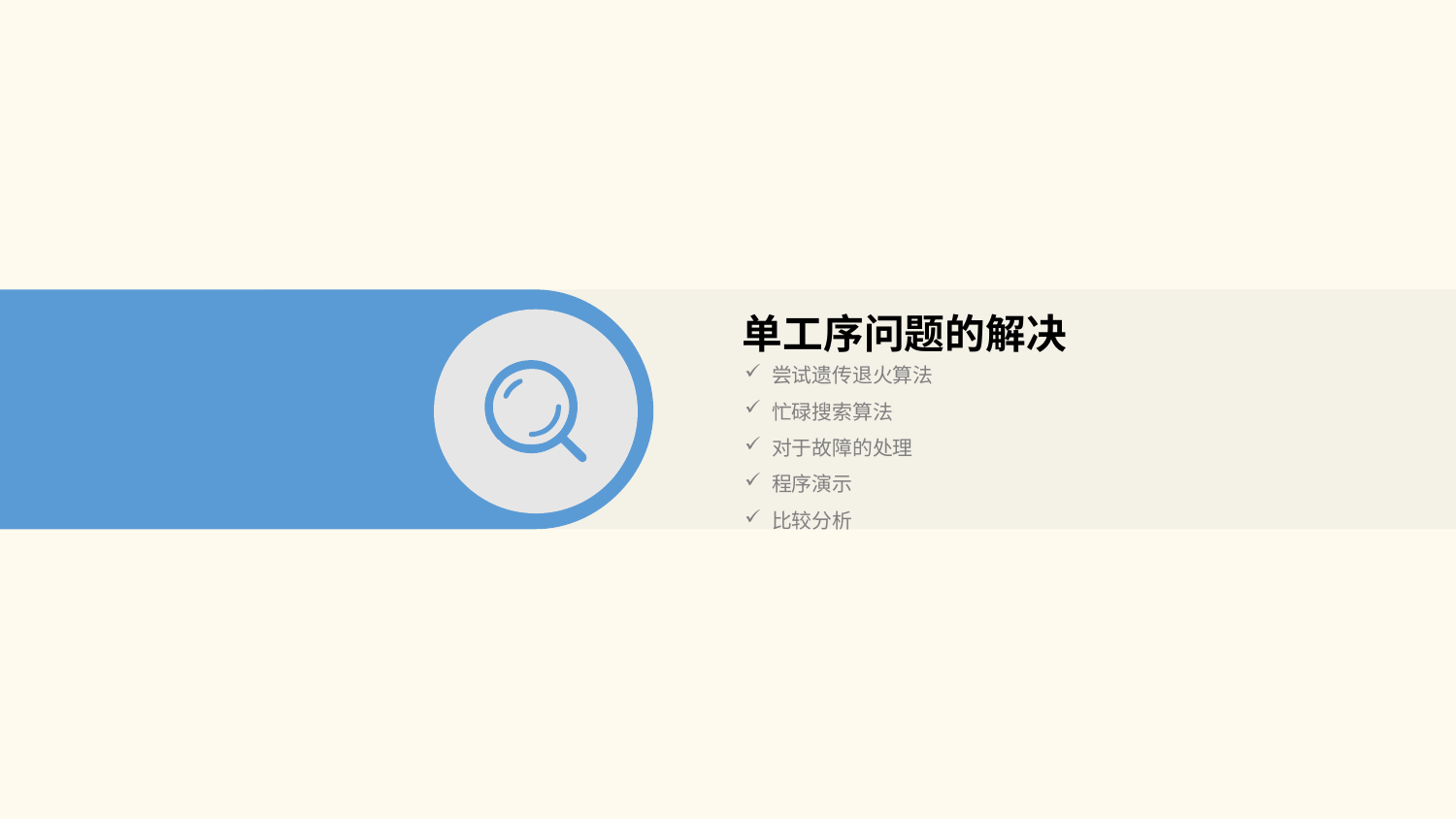

单工序问题的解决

尝试遗传退火算法
忙碌搜索算法
对于故障的处理
程序演示
比较分析